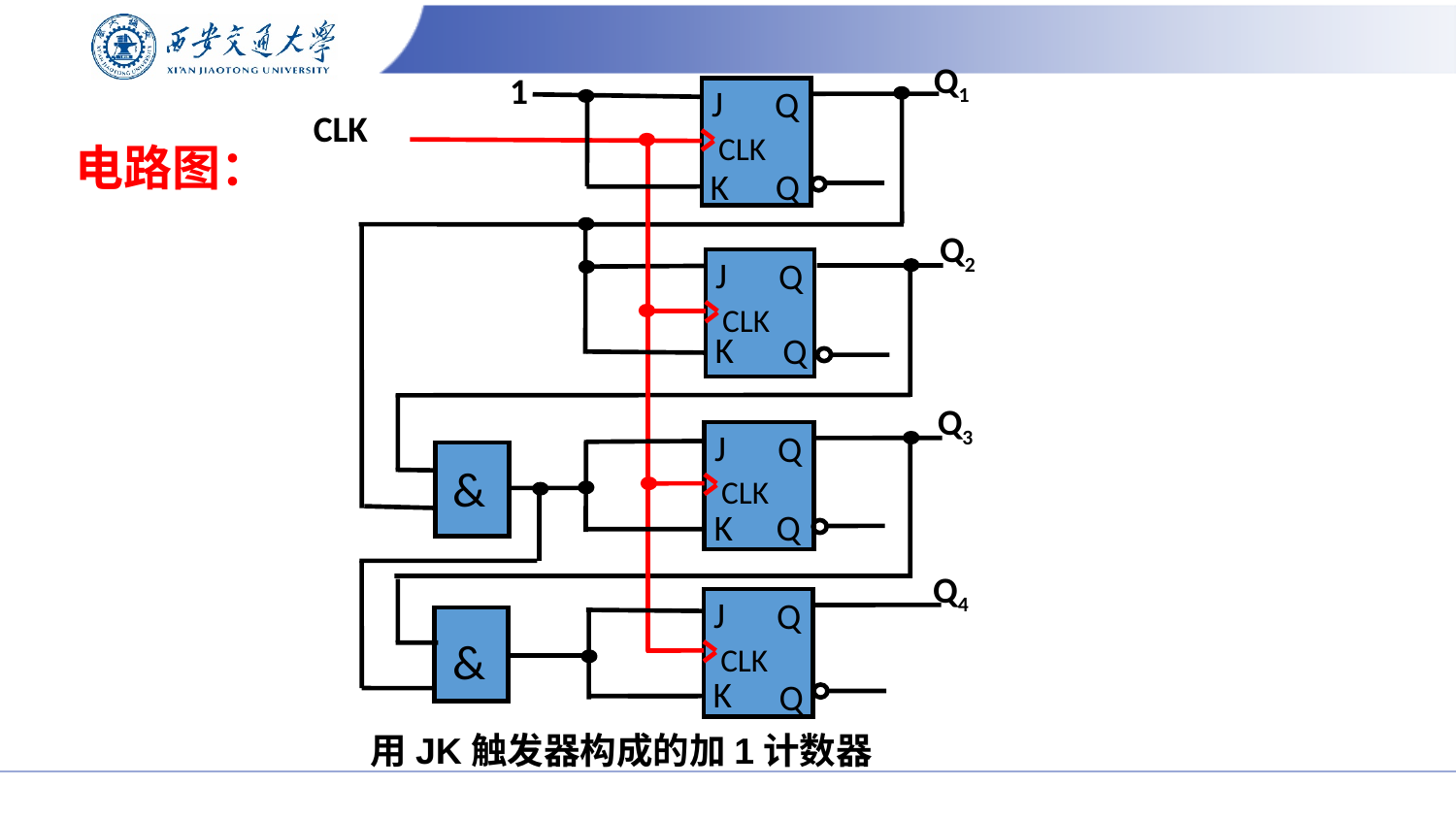

Q1
1
J
Q

CLK
CLK

K

K

K

K
# 电路图：

Q

Q2

J
Q

CLK
Q

Q3

J
Q

&
CLK

Q

Q4

J
Q

&
CLK

Q

用JK触发器构成的加1计数器